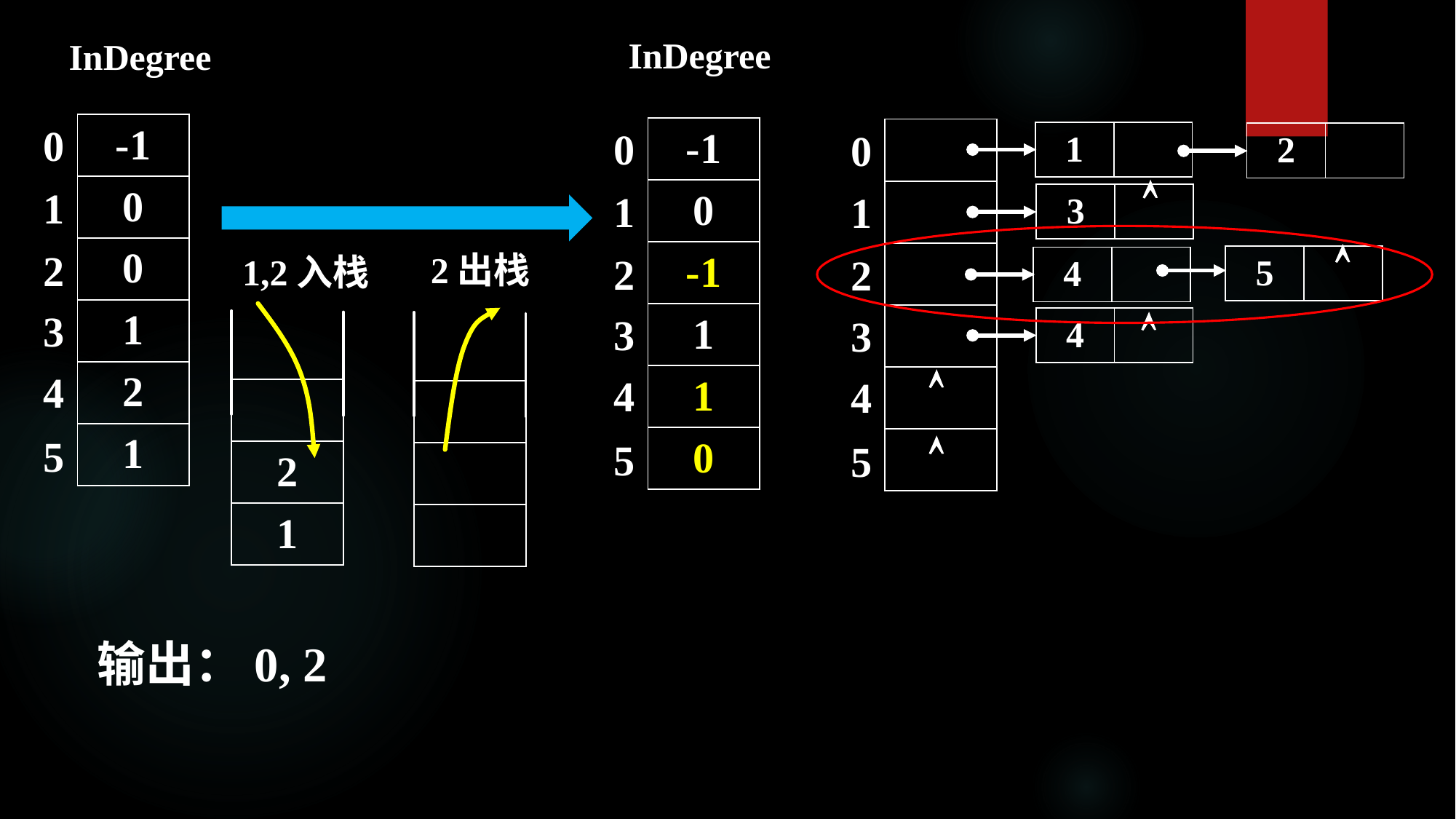

InDegree
InDegree
0
| -1 |
| --- |
| 0 |
| 0 |
| 1 |
| 2 |
| 1 |
0
| -1 |
| --- |
| 0 |
| -1 |
| 1 |
| 1 |
| 0 |
0
|  |
| --- |
|  |
|  |
|  |
|  |
|  |
| 1 |  |
| --- | --- |
| 2 |  |
| --- | --- |
∧
1
1
1
| 3 |  |
| --- | --- |

∧
2
2出栈
2
2
1,2入栈
| 5 |  |
| --- | --- |
| 4 |  |
| --- | --- |
3
∧
3

3

| 4 |  |
| --- | --- |
∧
4
4
4
|  |
| --- |
| 2 |
| 1 |
|  |
| --- |
|  |
|  |
5
∧
5
5
输出：0, 2